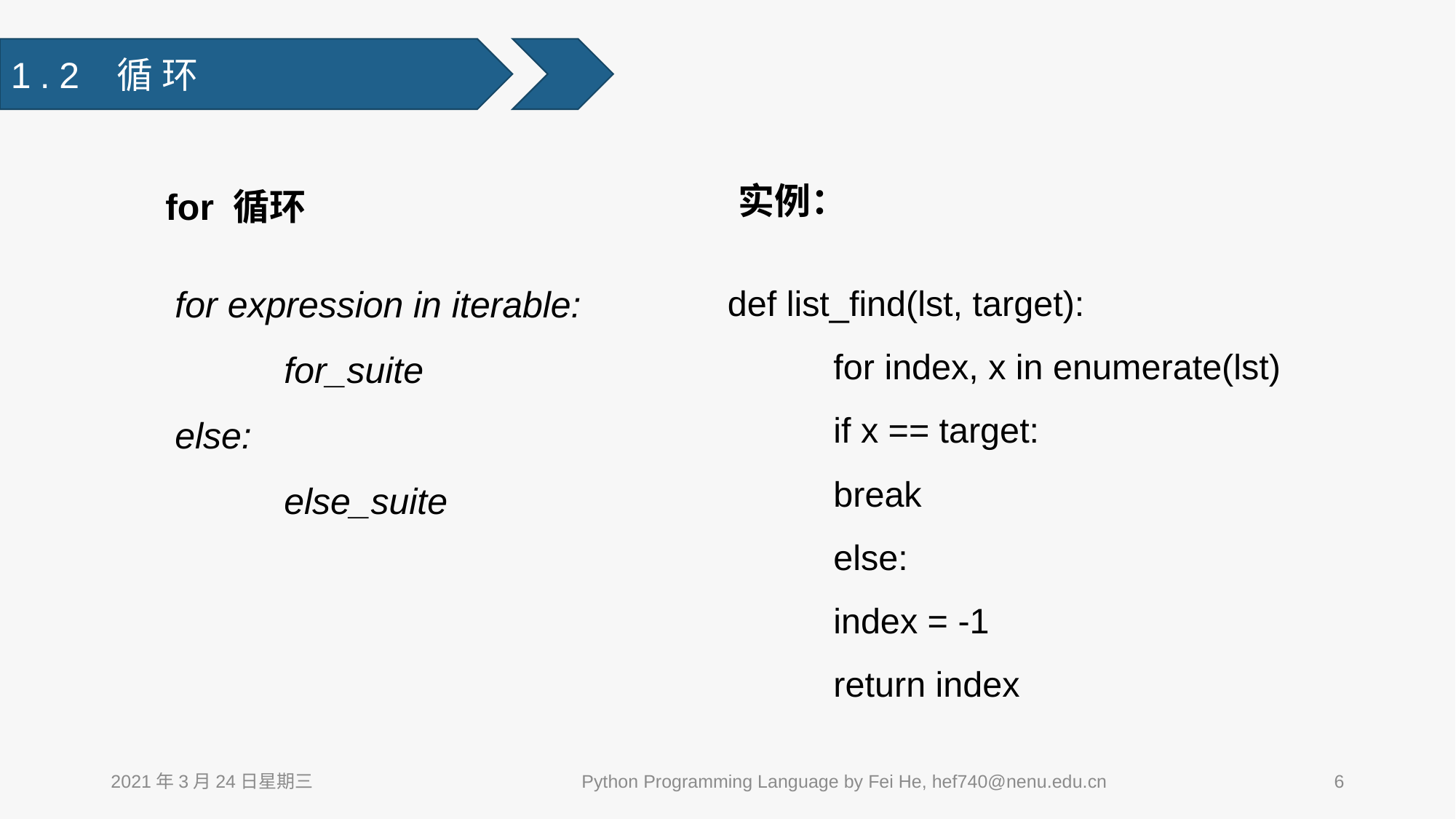

1.2 循环

实例：
for 循环
for expression in iterable:
	for_suite
else:
	else_suite

def list_find(lst, target):
	for index, x in enumerate(lst)
		if x == target:
			break
	else:
		index = -1
	return index

2021年3月24日星期三
Python Programming Language by Fei He, hef740@nenu.edu.cn
6